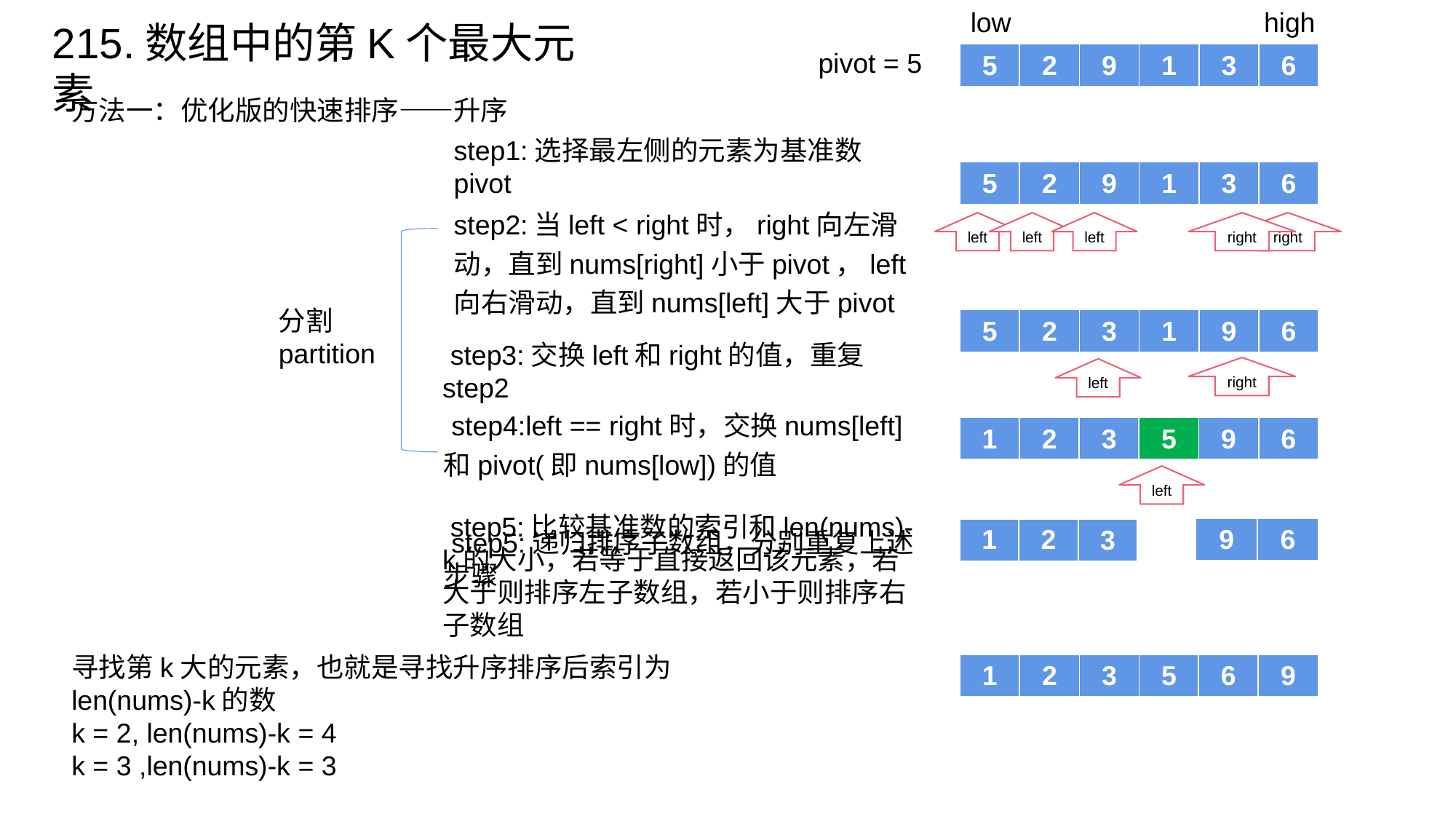

low
high
215.数组中的第K个最大元素
pivot = 5
| 5 | 2 | 9 | 1 | 3 | 6 |
| --- | --- | --- | --- | --- | --- |
方法一：优化版的快速排序——升序
step1:选择最左侧的元素为基准数pivot
| 5 | 2 | 9 | 1 | 3 | 6 |
| --- | --- | --- | --- | --- | --- |
step2:当left < right时，right向左滑动，直到nums[right]小于pivot，left向右滑动，直到nums[left]大于pivot

left
left
left
right
right

分割partition
| 5 | 2 | 9 | 1 | 3 | 6 |
| --- | --- | --- | --- | --- | --- |
| 5 | 2 | 3 | 1 | 9 | 6 |
| --- | --- | --- | --- | --- | --- |
 step3:交换left和right的值，重复step2

right
left
 step4:left == right时，交换nums[left]和pivot(即nums[low])的值

| 5 | 2 | 3 | 1 | 9 | 6 |
| --- | --- | --- | --- | --- | --- |
| 1 | 2 | 3 | 5 | 9 | 6 |
| --- | --- | --- | --- | --- | --- |
left
 step5:比较基准数的索引和len(nums)-k的大小，若等于直接返回该元素，若大于则排序左子数组，若小于则排序右子数组
| 9 | 6 |
| --- | --- |
| 1 | 2 | 3 |
| --- | --- | --- |
 step5:递归排序子数组，分别重复上述步骤

寻找第k大的元素，也就是寻找升序排序后索引为len(nums)-k的数
k = 2, len(nums)-k = 4
k = 3 ,len(nums)-k = 3

| 1 | 2 | 3 | 5 | 6 | 9 |
| --- | --- | --- | --- | --- | --- |